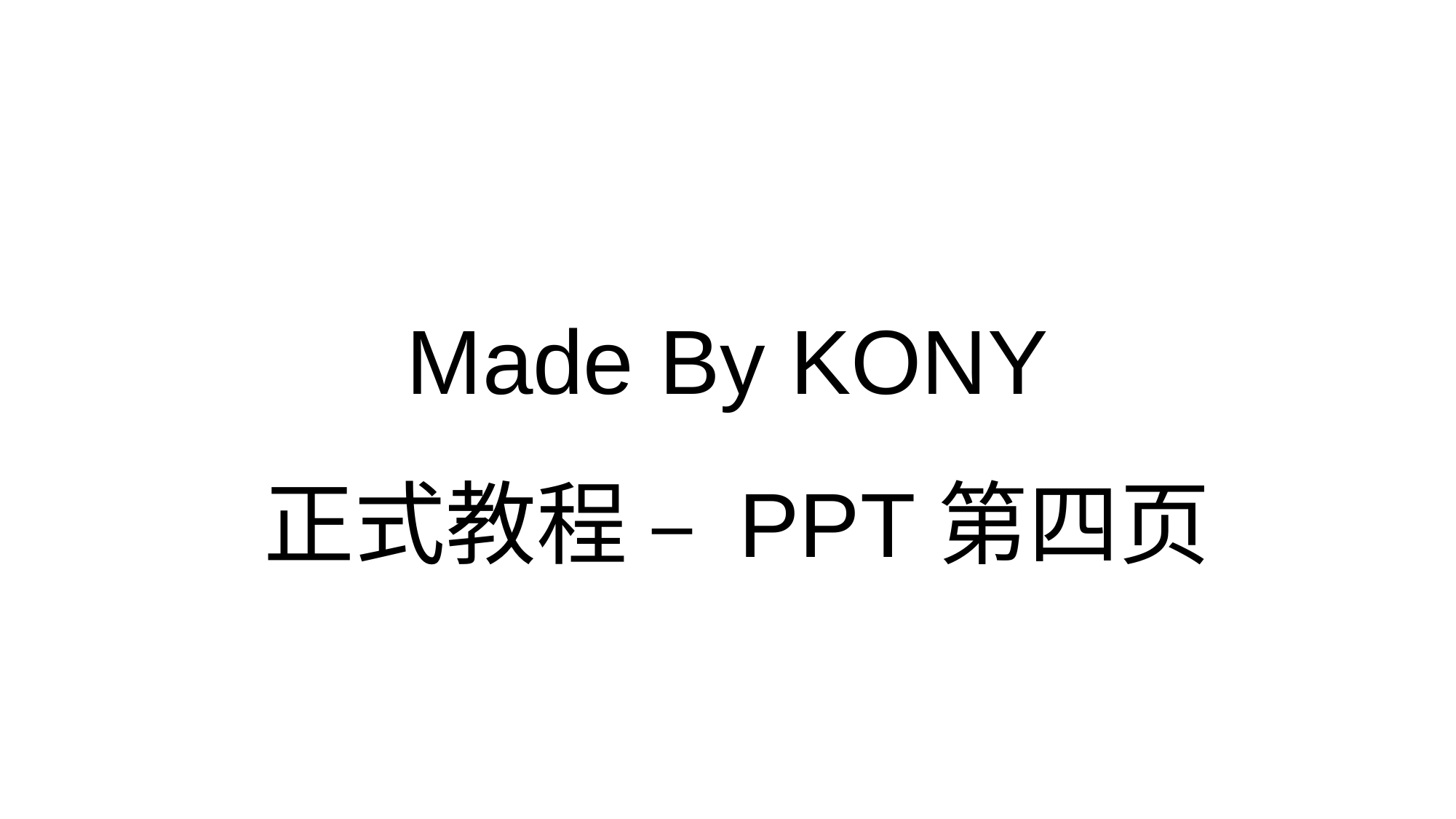

# Made By KONY
正式教程 – PPT第四页